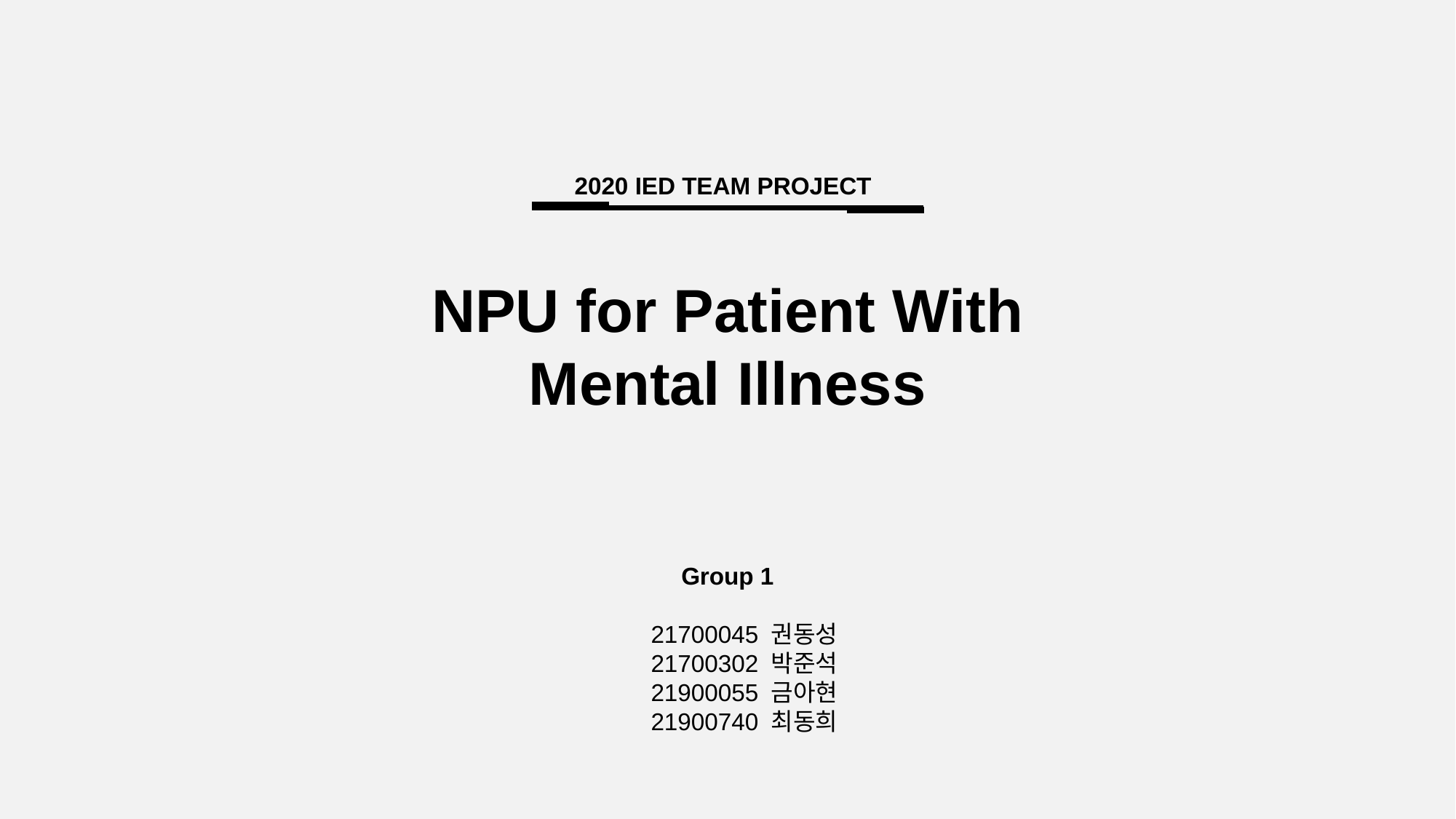

2020 IED TEAM PROJECT

NPU for Patient With Mental Illness
Group 1

     21700045 권동성
     21700302 박준석
     21900055 금아현
     21900740 최동희